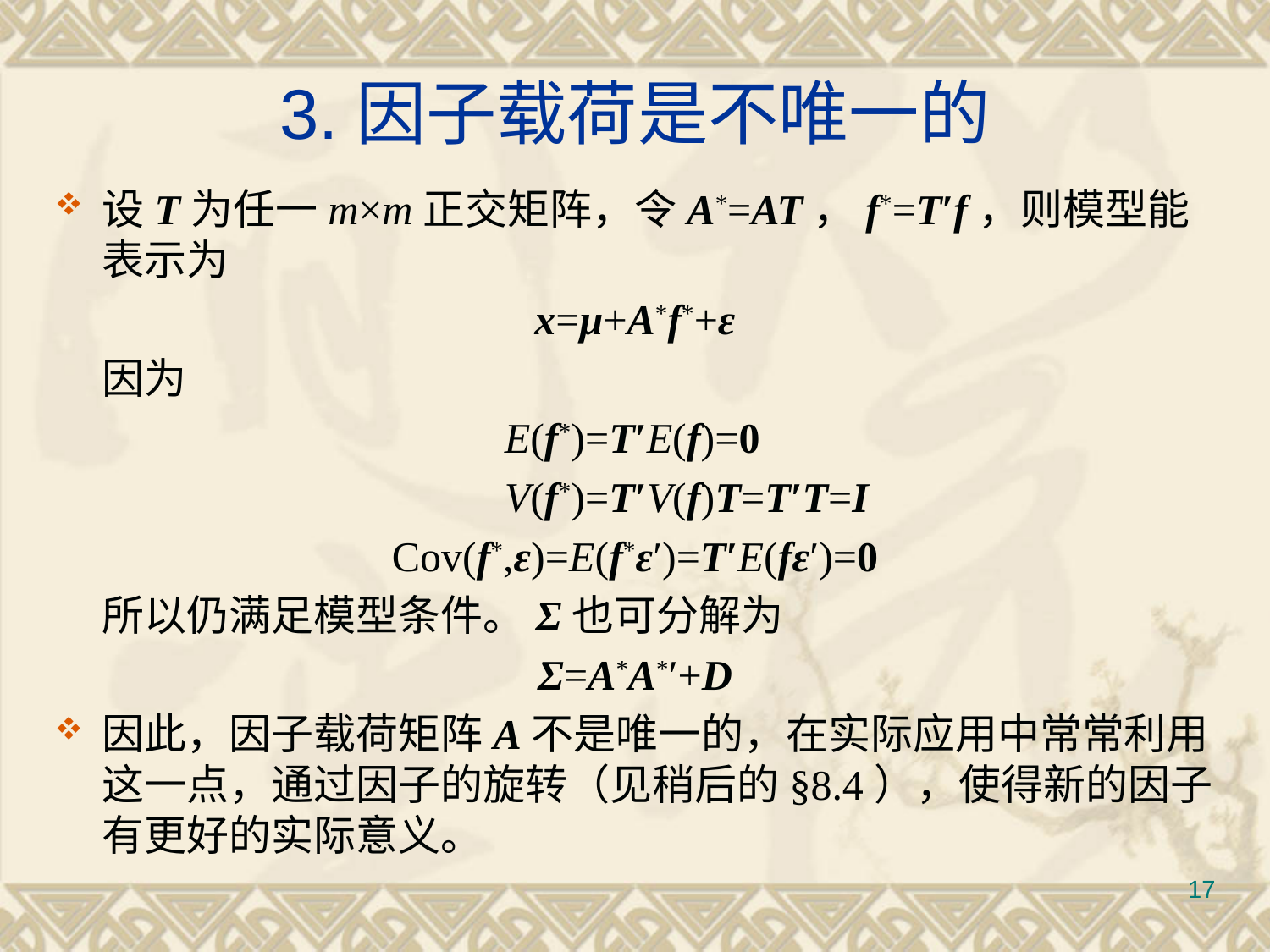

# 3.因子载荷是不唯一的
设T为任一m×m正交矩阵，令A*=AT，f*=T′f，则模型能表示为
x=μ+A*f*+ε
	因为
				  E(f*)=T′E(f)=0
				  V(f*)=T′V(f)T=T′T=I
Cov(f*,ε)=E(f*ε′)=T′E(fε′)=0
	所以仍满足模型条件。Σ也可分解为
Σ=A*A*′+D
因此，因子载荷矩阵A不是唯一的，在实际应用中常常利用这一点，通过因子的旋转（见稍后的§8.4），使得新的因子有更好的实际意义。
17